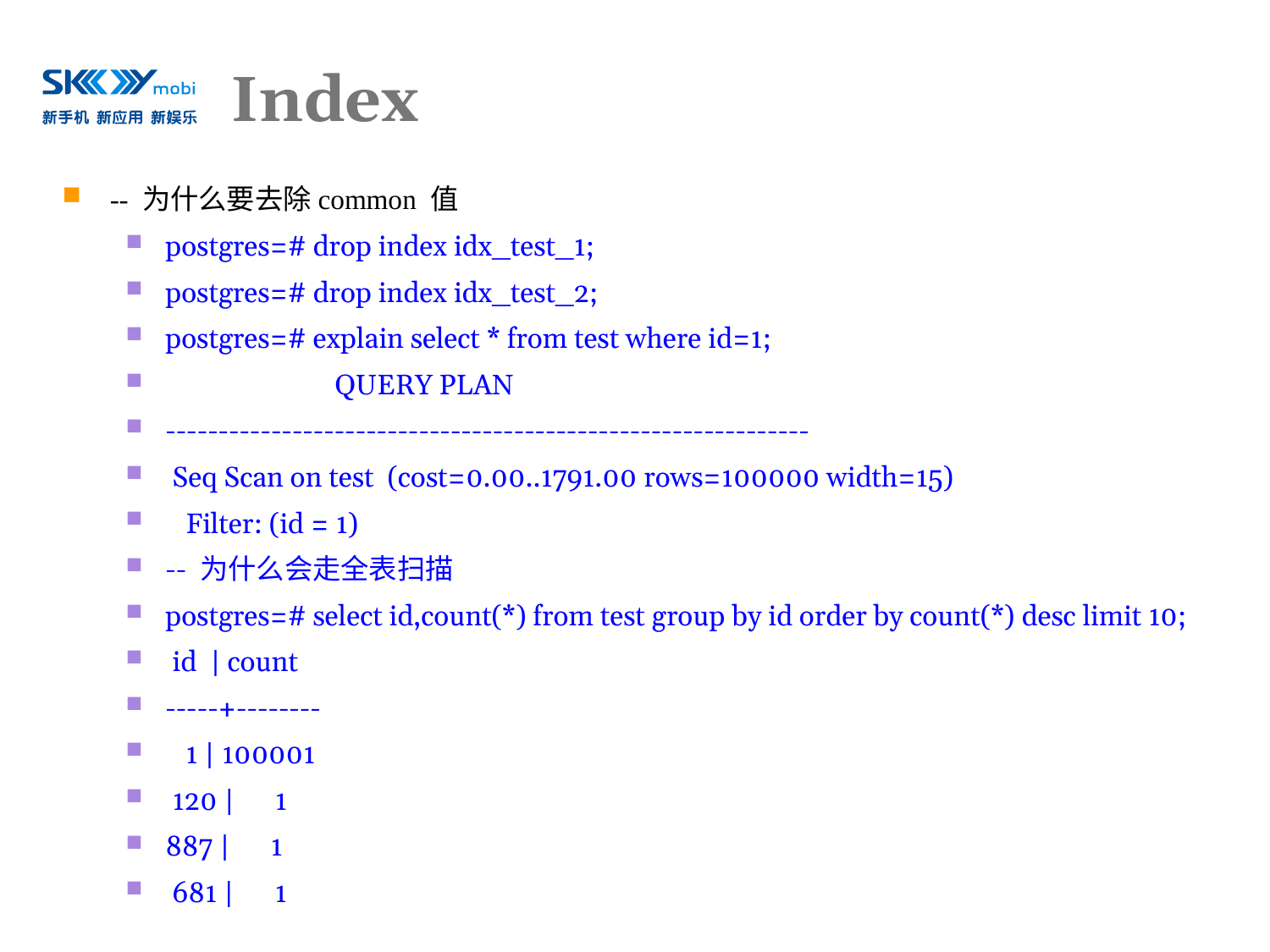

# Index
-- 为什么要去除common 值
postgres=# drop index idx_test_1;
postgres=# drop index idx_test_2;
postgres=# explain select * from test where id=1;
                         QUERY PLAN
-------------------------------------------------------------
 Seq Scan on test  (cost=0.00..1791.00 rows=100000 width=15)
   Filter: (id = 1)
-- 为什么会走全表扫描
postgres=# select id,count(*) from test group by id order by count(*) desc limit 10;
 id  | count
-----+--------
   1 | 100001
 120 |      1
887 |      1
 681 |      1